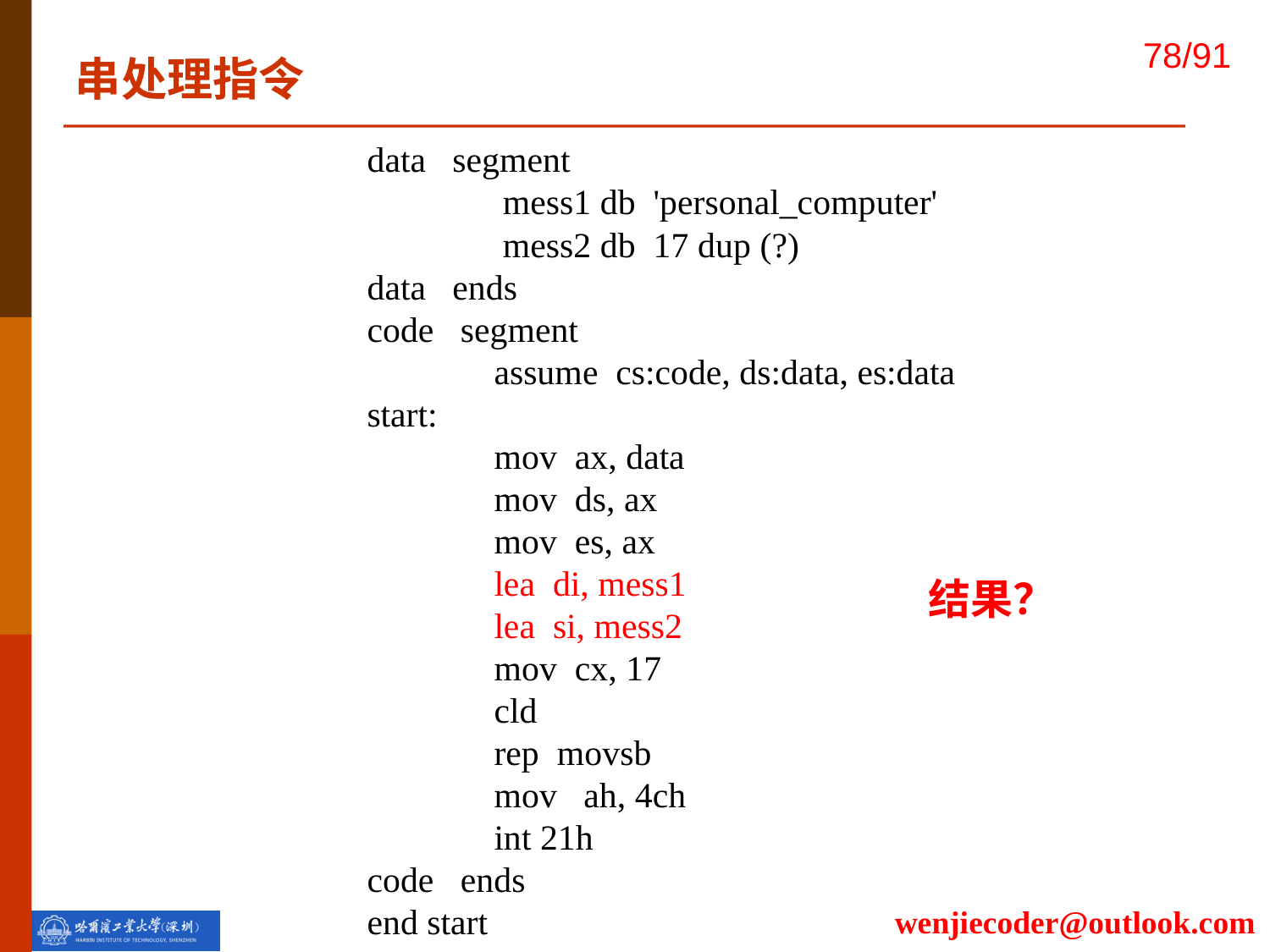

串处理指令
data   segment
	 mess1 db  'personal_computer'
	 mess2 db  17 dup (?)
data   ends
code   segment
	assume  cs:code, ds:data, es:data
start:
	mov  ax, data
	mov  ds, ax
	mov  es, ax
	lea  di, mess1
	lea  si, mess2
	mov  cx, 17
	cld
	rep  movsb
	mov   ah, 4ch
	int 21h
code   ends
end start
结果？